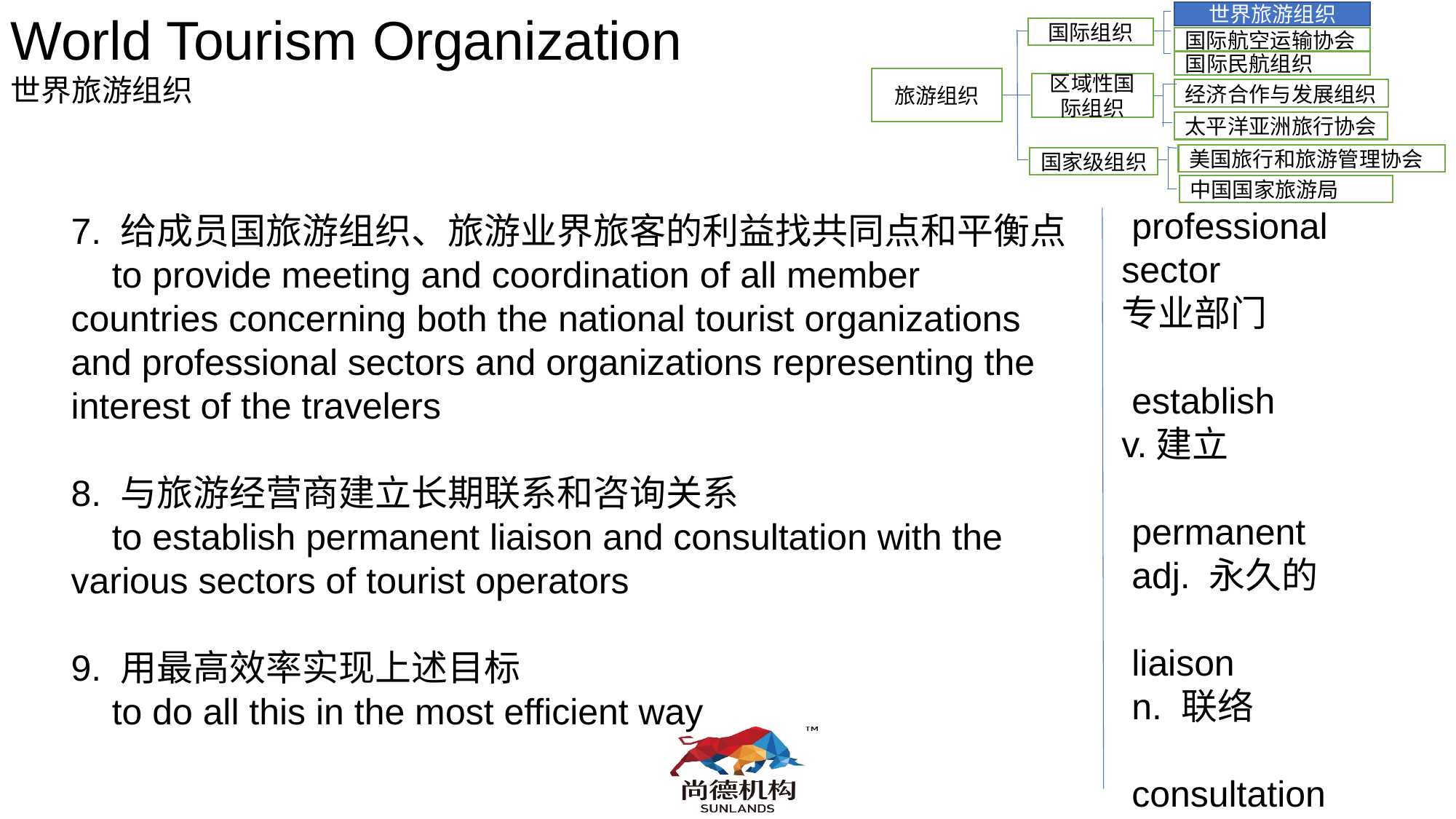

World Tourism Organization
世界旅游组织
世界旅游组织
国际组织
国际航空运输协会
国际民航组织
旅游组织
区域性国际组织
经济合作与发展组织
太平洋亚洲旅行协会
美国旅行和旅游管理协会
国家级组织
中国国家旅游局
 professional sector
专业部门

 establish
v.建立

 permanent
 adj. 永久的

 liaison
 n. 联络

 consultation
 n. 协商
7. 给成员国旅游组织、旅游业界旅客的利益找共同点和平衡点
    to provide meeting and coordination of all member countries concerning both the national tourist organizations and professional sectors and organizations representing the interest of the travelers

8. 与旅游经营商建立长期联系和咨询关系
    to establish permanent liaison and consultation with the various sectors of tourist operators

9. 用最高效率实现上述目标
    to do all this in the most efficient way